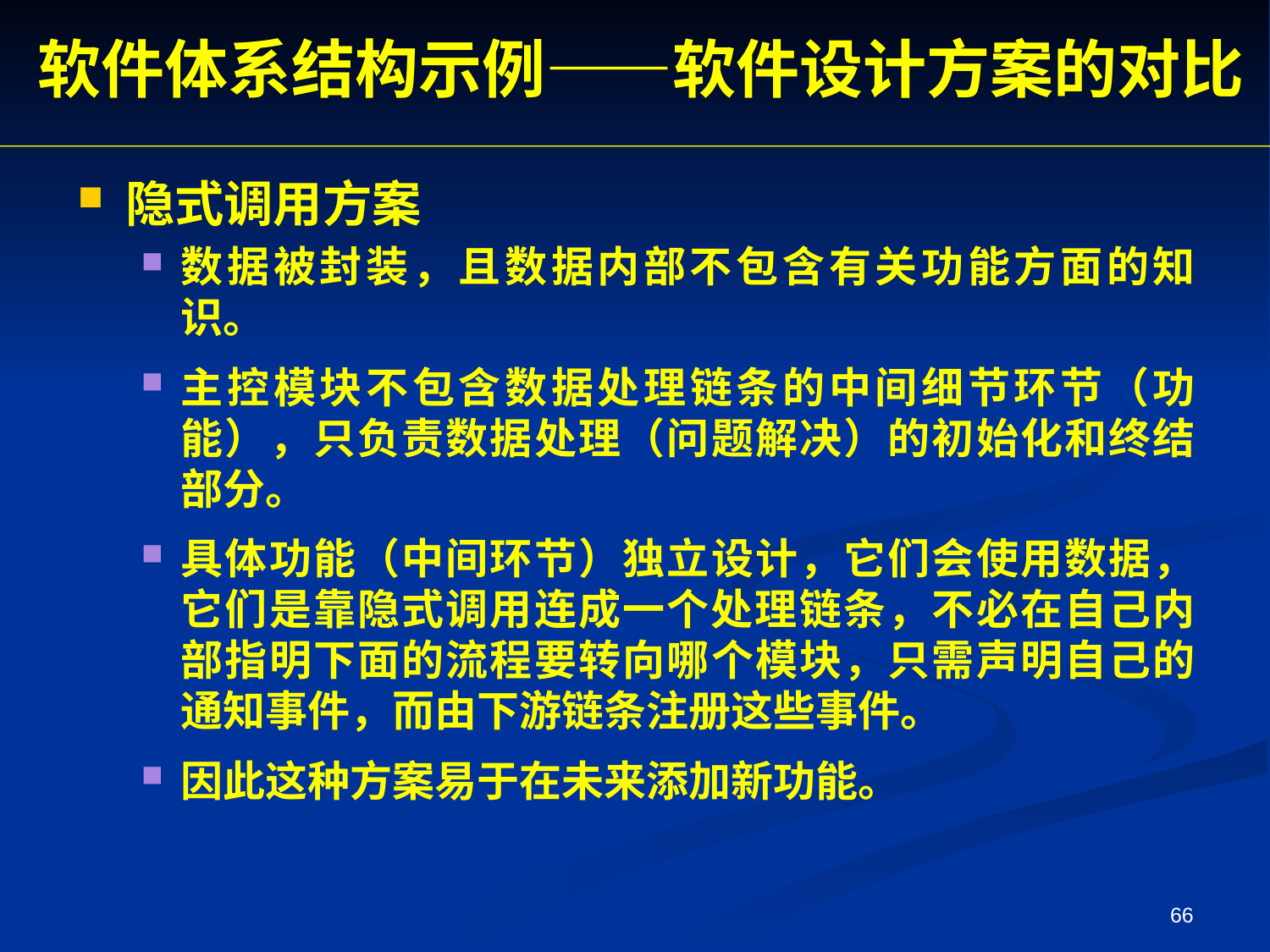

软件体系结构示例——软件设计方案的对比

隐式调用方案
数据被封装，且数据内部不包含有关功能方面的知识。
主控模块不包含数据处理链条的中间细节环节（功能），只负责数据处理（问题解决）的初始化和终结部分。
具体功能（中间环节）独立设计，它们会使用数据，它们是靠隐式调用连成一个处理链条，不必在自己内部指明下面的流程要转向哪个模块，只需声明自己的通知事件，而由下游链条注册这些事件。
因此这种方案易于在未来添加新功能。
66